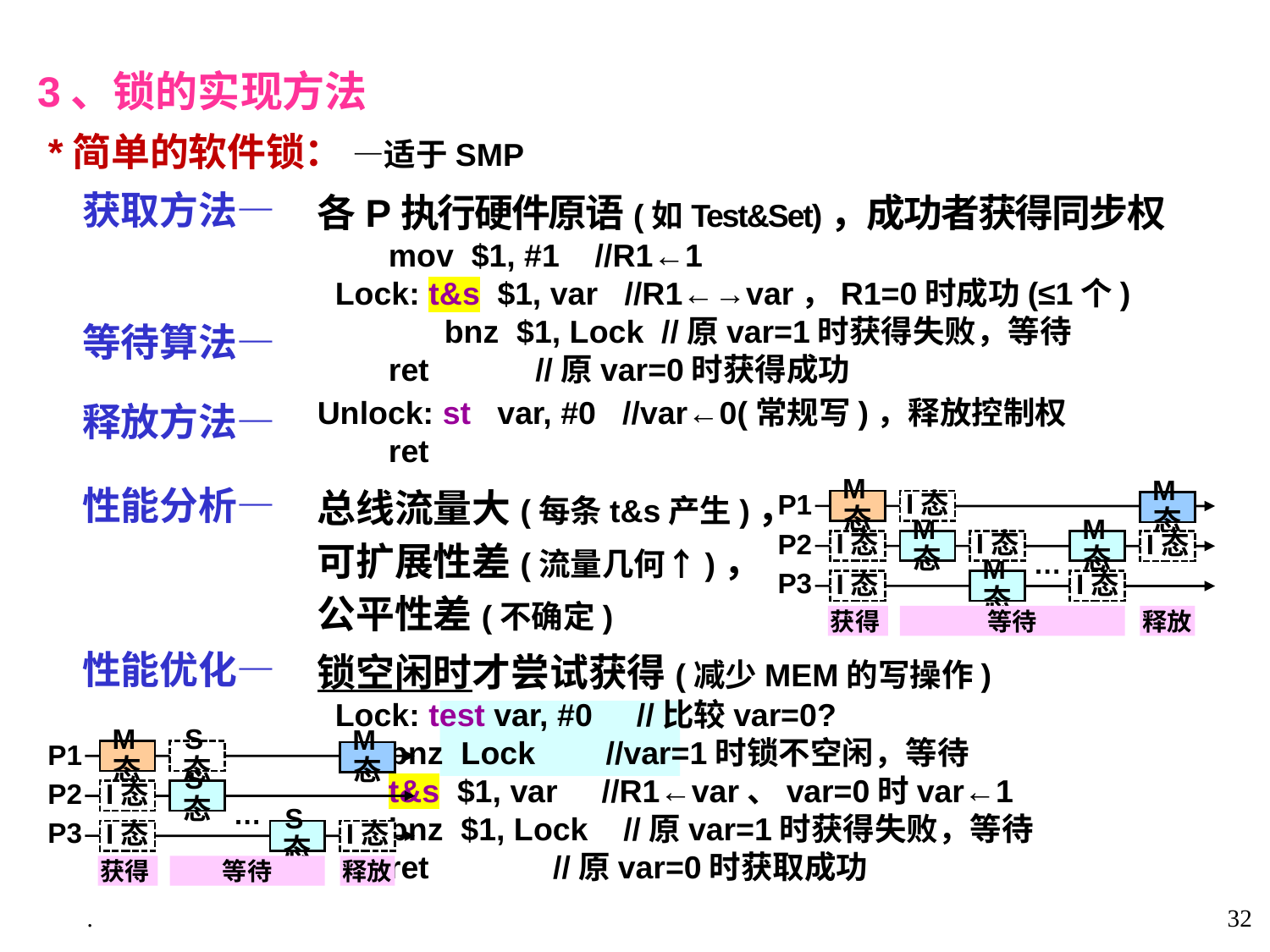

3、锁的实现方法
 *简单的软件锁： —适于SMP
    获取方法—

    等待算法—
    释放方法—
    性能分析—

    性能优化—
各P执行硬件原语(如Test&Set)，成功者获得同步权
        mov  $1, #1    //R1←1
  Lock: t&s  $1, var   //R1←→var，R1=0时成功(≤1个)
  	bnz  $1, Lock  //原var=1时获得失败，等待
        ret            //原var=0时获得成功
Unlock: st   var, #0   //var←0(常规写)，释放控制权
        ret
总线流量大(每条t&s产生)，
可扩展性差(流量几何↑)，
公平性差(不确定)
锁空闲时才尝试获得(减少MEM的写操作)
  Lock: test var, #0     //比较var=0?
        bnz  Lock        //var=1时锁不空闲，等待
        t&s  $1, var     //R1←var、var=0时var←1
        bnz  $1, Lock    //原var=1时获得失败，等待
        ret              //原var=0时获取成功
P1
P2
P3
M态
I态
M态

I态
M态
I态
M态
I态

…
I态
M态
I态

获得
等待
释放

P1
P2
P3
M态
S态
M态

I态
S态

…
I态
S态
I态

获得
等待
释放
.
32